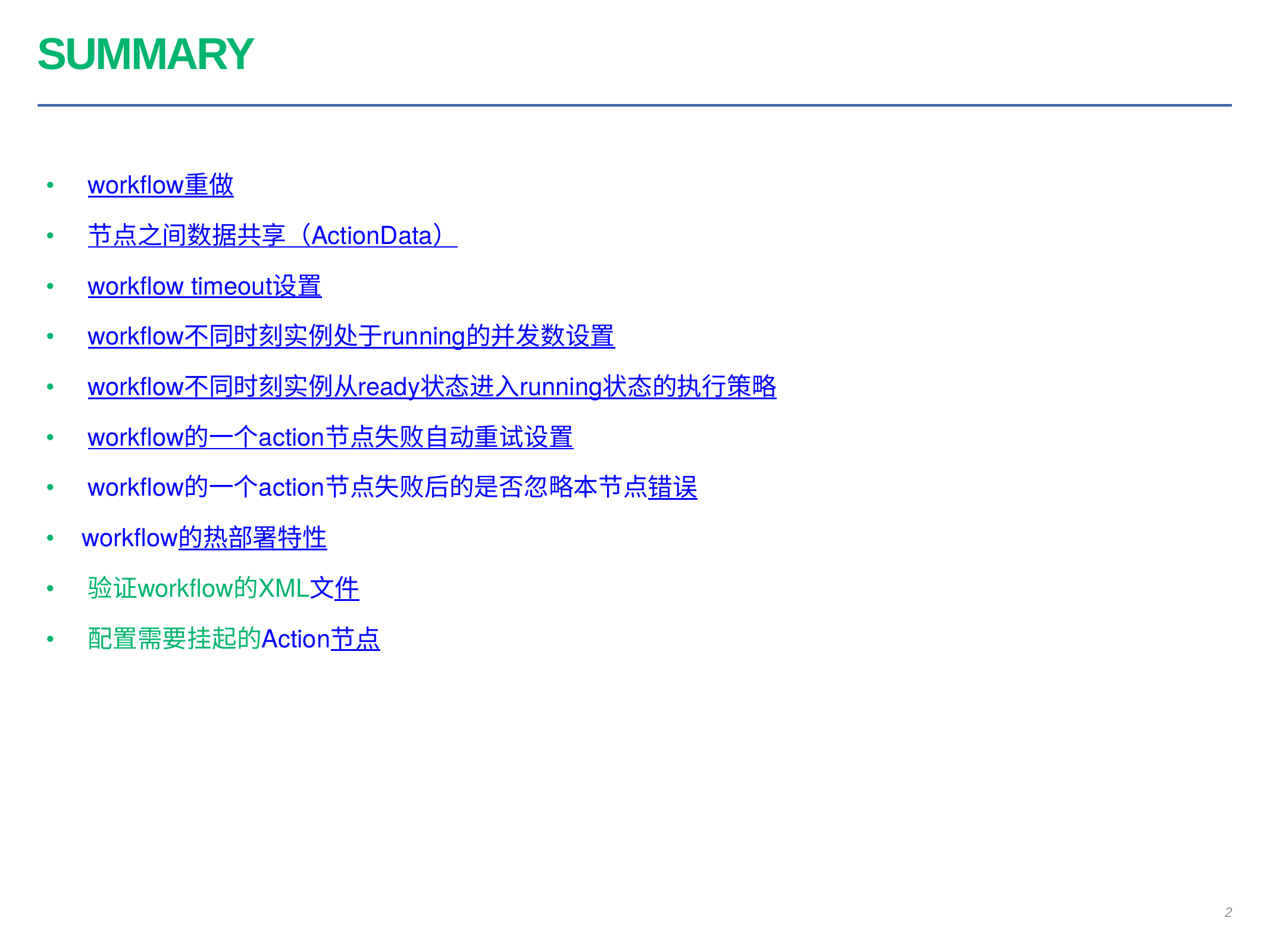

# Summary

•    workflow重做
•    节点之间数据共享（ActionData）
•    workflow timeout设置
•    workflow不同时刻实例处于running的并发数设置
•    workflow不同时刻实例从ready状态进入running状态的执行策略
•    workflow的一个action节点失败自动重试设置
•    workflow的一个action节点失败后的是否忽略本节点错误
•    workflow的热部署特性
•    验证workflow的XML文件
•    配置需要挂起的Action节点

2